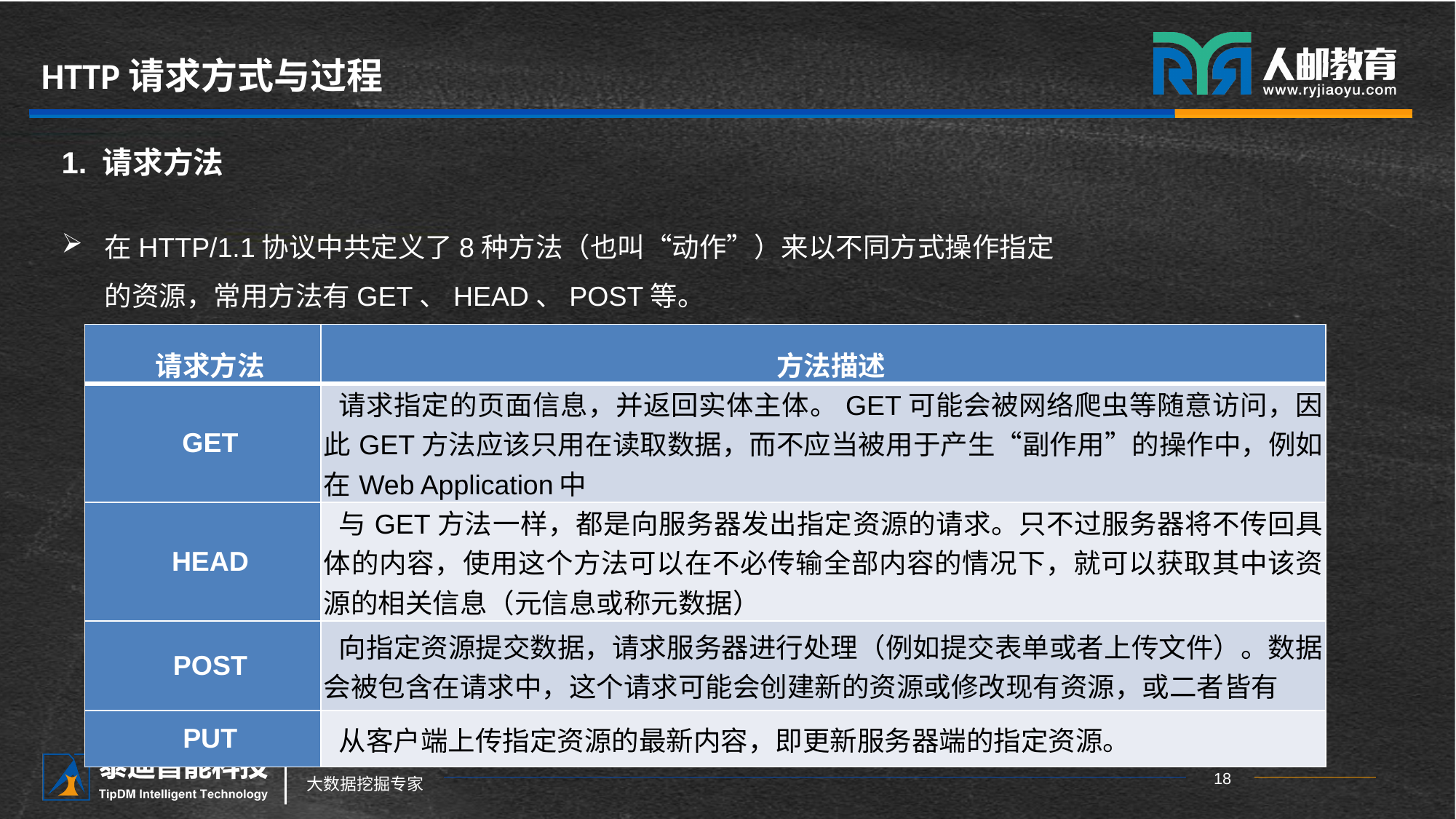

# HTTP请求方式与过程
1. 请求方法
在HTTP/1.1协议中共定义了8种方法（也叫“动作”）来以不同方式操作指定的资源，常用方法有GET、HEAD、POST等。
| 请求方法 | 方法描述 |
| --- | --- |
| GET | 请求指定的页面信息，并返回实体主体。GET可能会被网络爬虫等随意访问，因此GET方法应该只用在读取数据，而不应当被用于产生“副作用”的操作中，例如在Web Application中 |
| HEAD | 与GET方法一样，都是向服务器发出指定资源的请求。只不过服务器将不传回具体的内容，使用这个方法可以在不必传输全部内容的情况下，就可以获取其中该资源的相关信息（元信息或称元数据） |
| POST | 向指定资源提交数据，请求服务器进行处理（例如提交表单或者上传文件）。数据会被包含在请求中，这个请求可能会创建新的资源或修改现有资源，或二者皆有 |
| PUT | 从客户端上传指定资源的最新内容，即更新服务器端的指定资源。 |